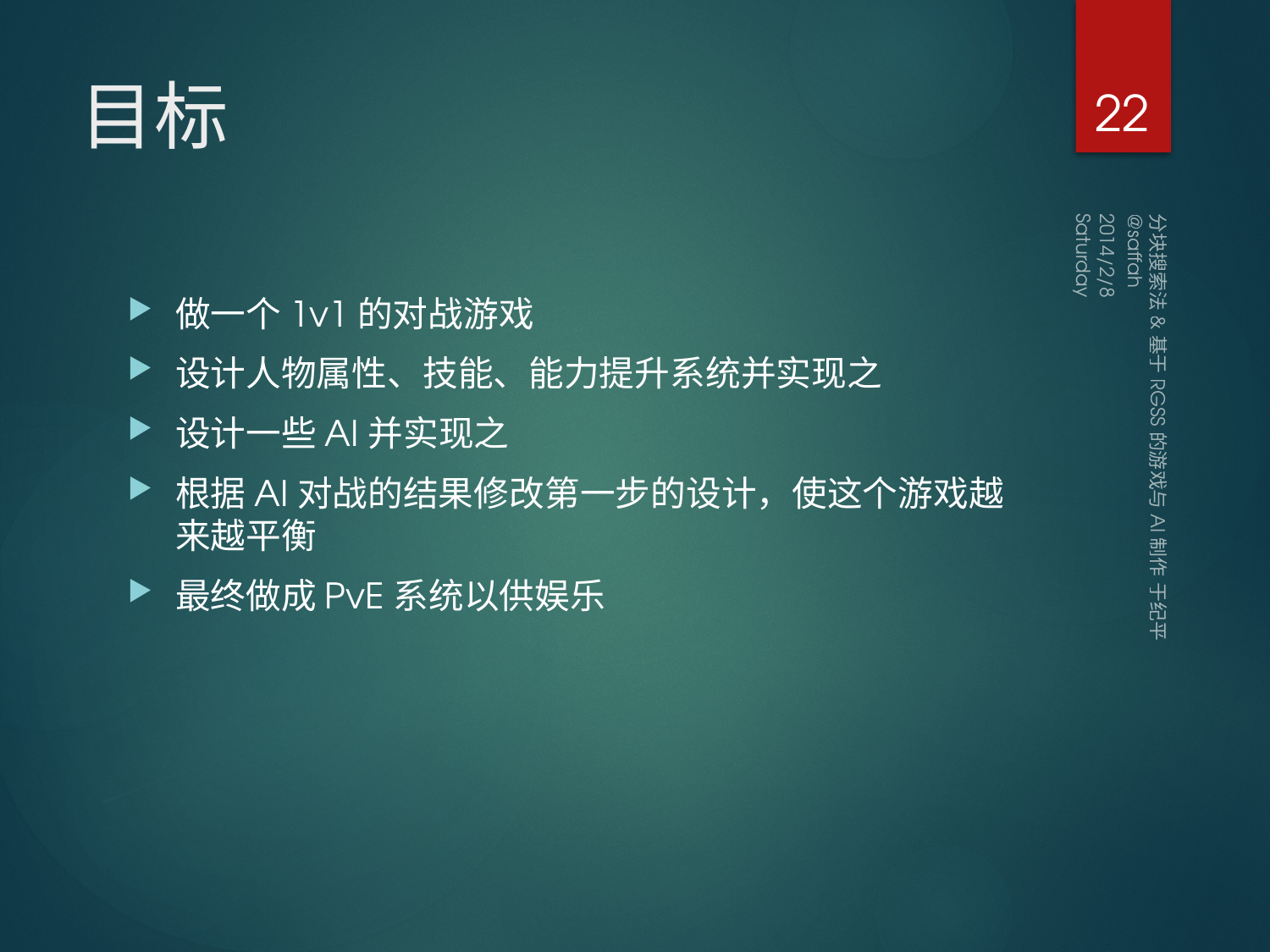

22
# 目标
2014/2/8 Saturday
做一个1v1的对战游戏
设计人物属性、技能、能力提升系统并实现之
设计一些AI并实现之
根据AI对战的结果修改第一步的设计，使这个游戏越来越平衡
最终做成PvE系统以供娱乐
分块搜索法&基于RGSS的游戏与AI制作 于纪平 @saffah